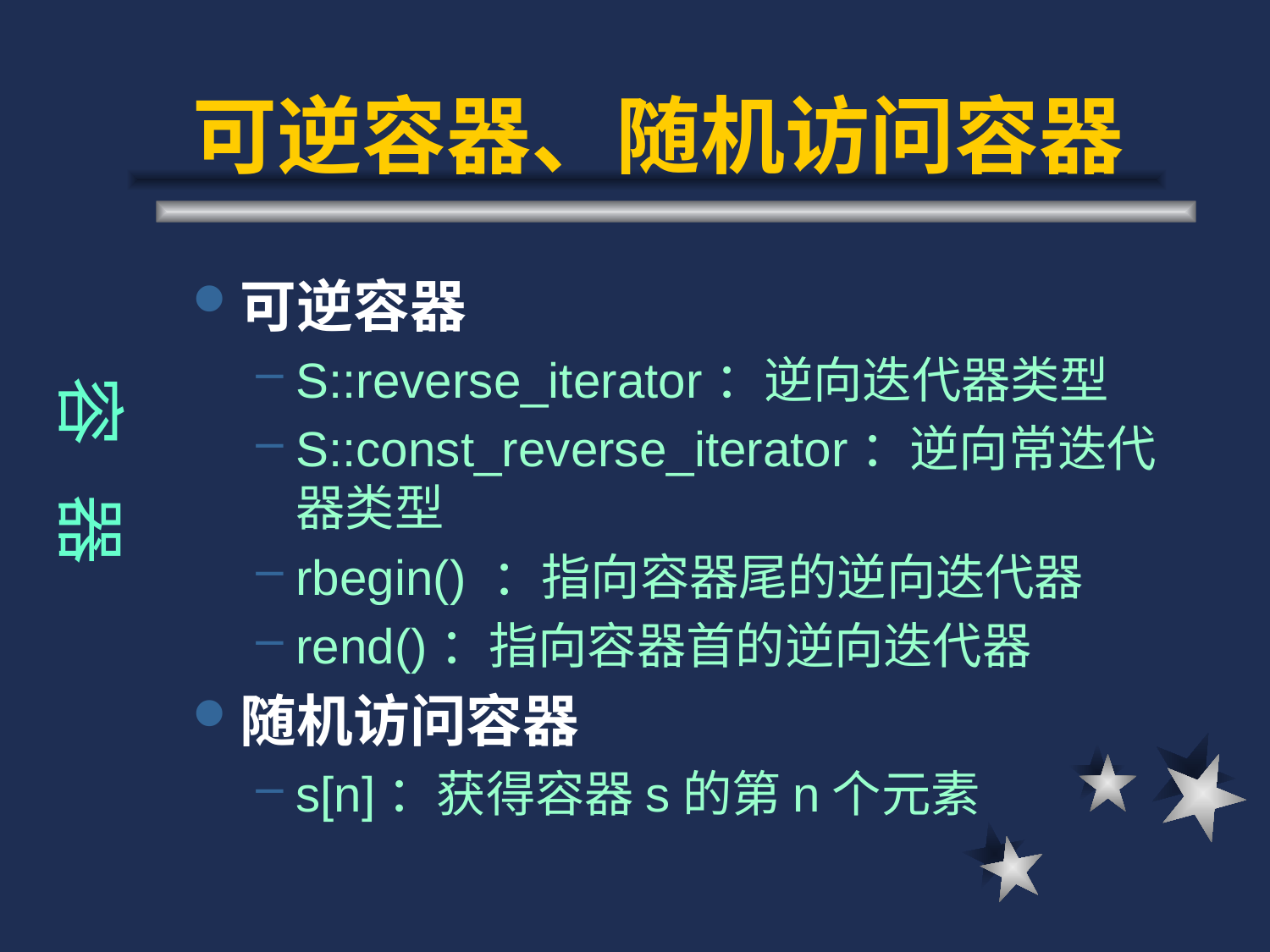

# 可逆容器、随机访问容器
容   器
可逆容器
S::reverse_iterator：逆向迭代器类型
S::const_reverse_iterator：逆向常迭代器类型
rbegin() ：指向容器尾的逆向迭代器
rend()：指向容器首的逆向迭代器
随机访问容器
s[n]：获得容器s的第n个元素
21